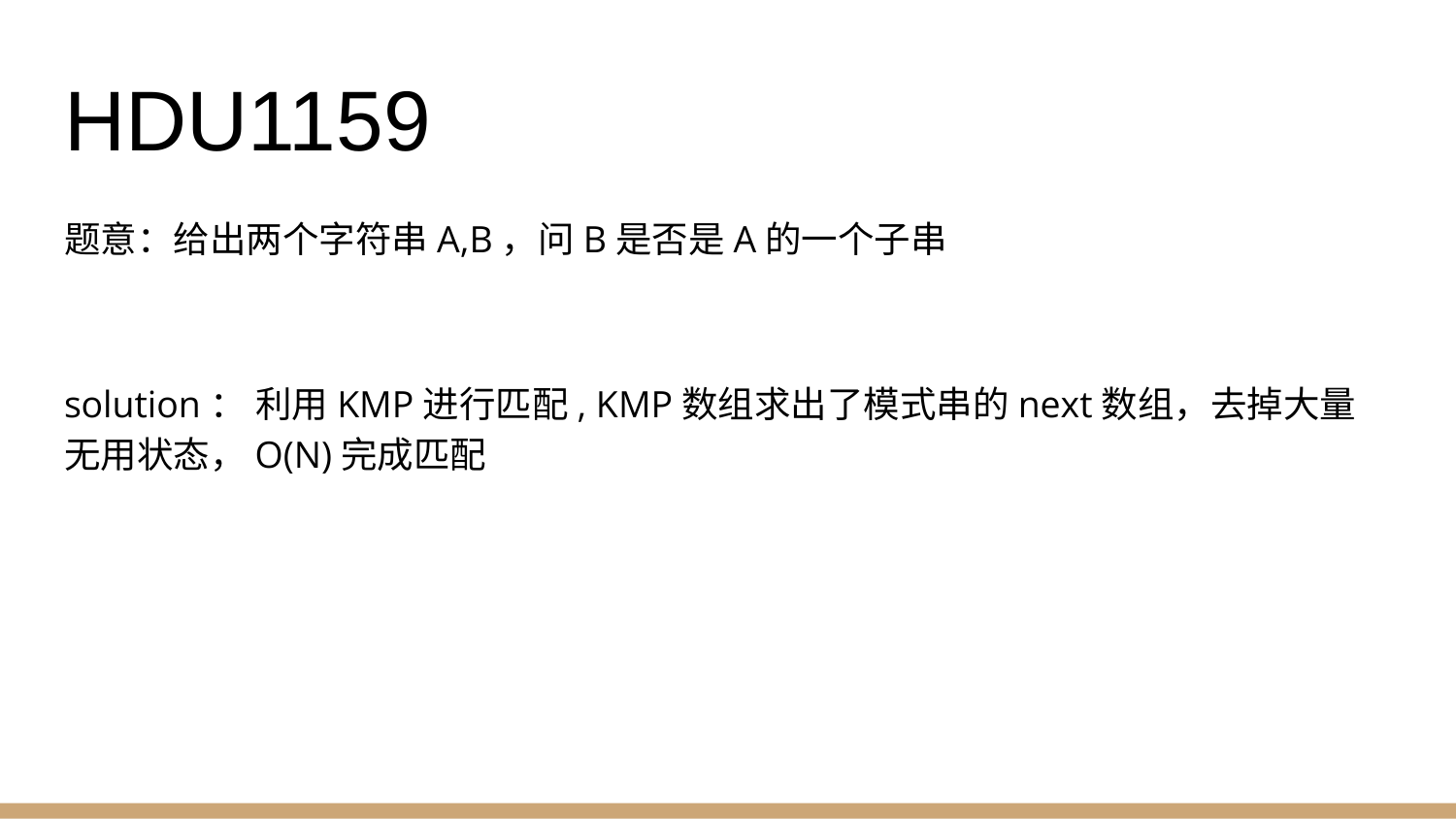

# HDU1159
题意：给出两个字符串A,B，问B是否是A的一个子串

solution： 利用KMP进行匹配, KMP数组求出了模式串的next数组，去掉大量无用状态，O(N)完成匹配